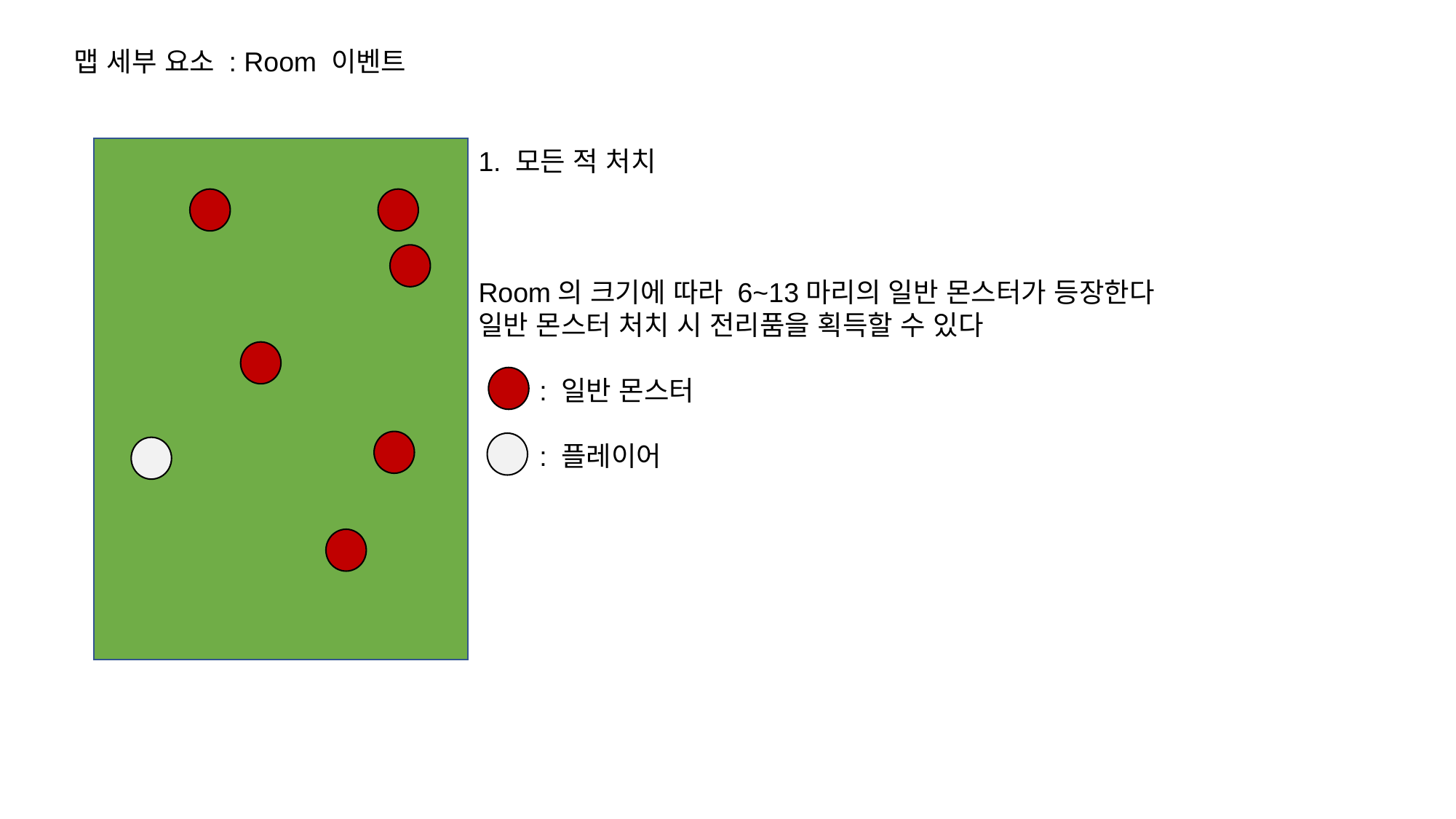

맵 세부 요소 : Room 이벤트

1. 모든 적 처치

Room의 크기에 따라 6~13마리의 일반 몬스터가 등장한다
일반 몬스터 처치 시 전리품을 획득할 수 있다

        : 일반 몬스터

        : 플레이어